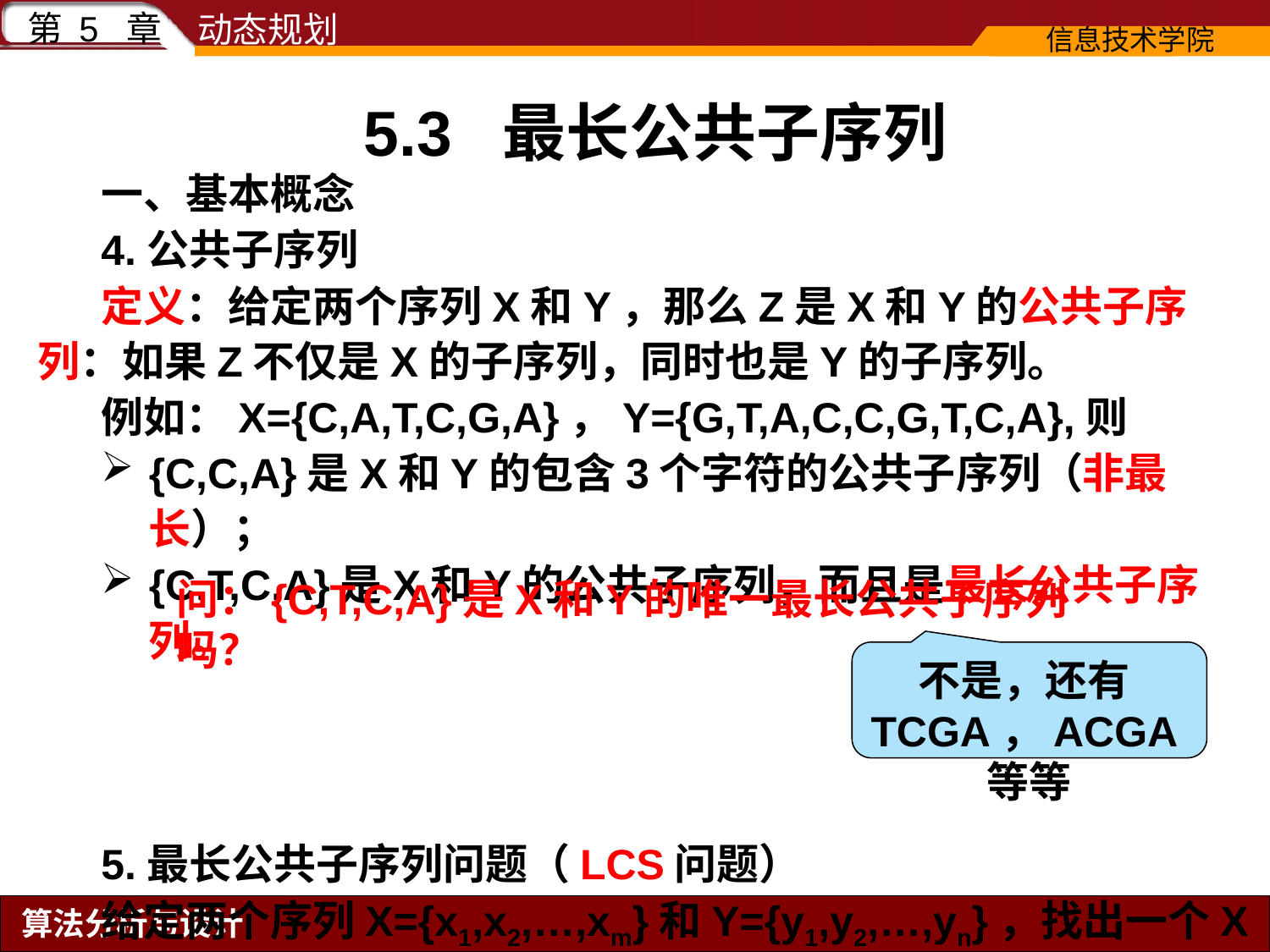

# 5.3  最长公共子序列
一、基本概念
4.公共子序列
定义：给定两个序列X和Y，那么Z是X和Y的公共子序列：如果Z不仅是X的子序列，同时也是Y的子序列。
例如：X={C,A,T,C,G,A}，Y={G,T,A,C,C,G,T,C,A},则
{C,C,A}是X和Y的包含3个字符的公共子序列（非最长）；
{C,T,C,A}是X和Y的公共子序列，而且是最长公共子序列。

5.最长公共子序列问题（LCS问题）
给定两个序列X={x1,x2,…,xm}和Y={y1,y2,…,yn}，找出一个X和Y的最长公共子序列。

问：{C,T,C,A}是X和Y的唯一最长公共子序列吗？
不是，还有TCGA，ACGA等等